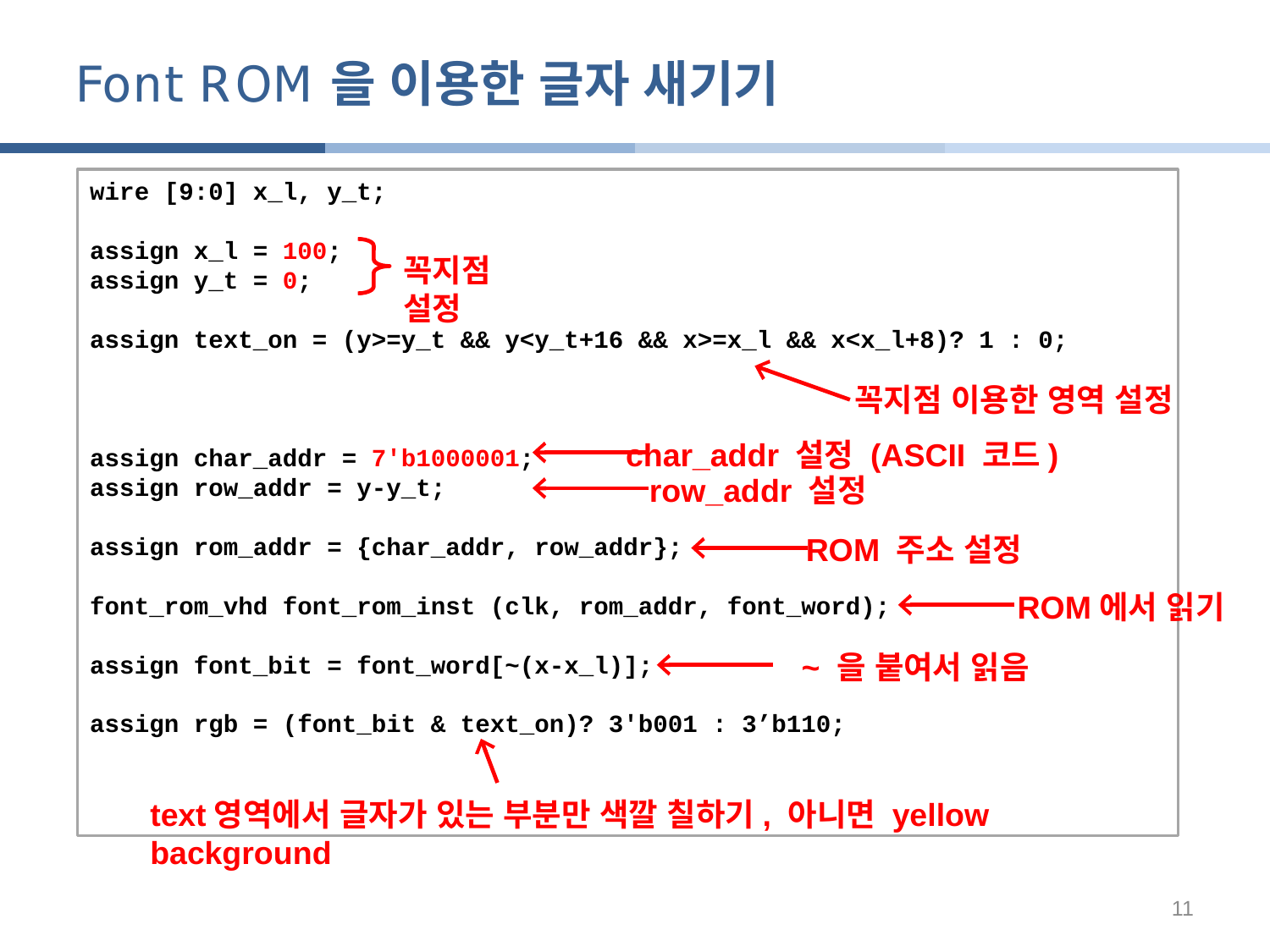

# Font ROM을 이용한 글자 새기기
wire [9:0] x_l, y_t;

assign x_l = 100;
assign y_t = 0;

assign text_on = (y>=y_t && y<y_t+16 && x>=x_l && x<x_l+8)? 1 : 0;

assign char_addr = 7'b1000001;
assign row_addr = y-y_t;

assign rom_addr = {char_addr, row_addr};

font_rom_vhd font_rom_inst (clk, rom_addr, font_word);

assign font_bit = font_word[~(x-x_l)];

assign rgb = (font_bit & text_on)? 3'b001 : 3’b110;

꼭지점 설정
꼭지점 이용한 영역 설정
char_addr 설정 (ASCII 코드)
row_addr 설정
ROM 주소 설정
ROM에서 읽기
~ 을 붙여서 읽음
text영역에서 글자가 있는 부분만 색깔 칠하기, 아니면 yellow background
11